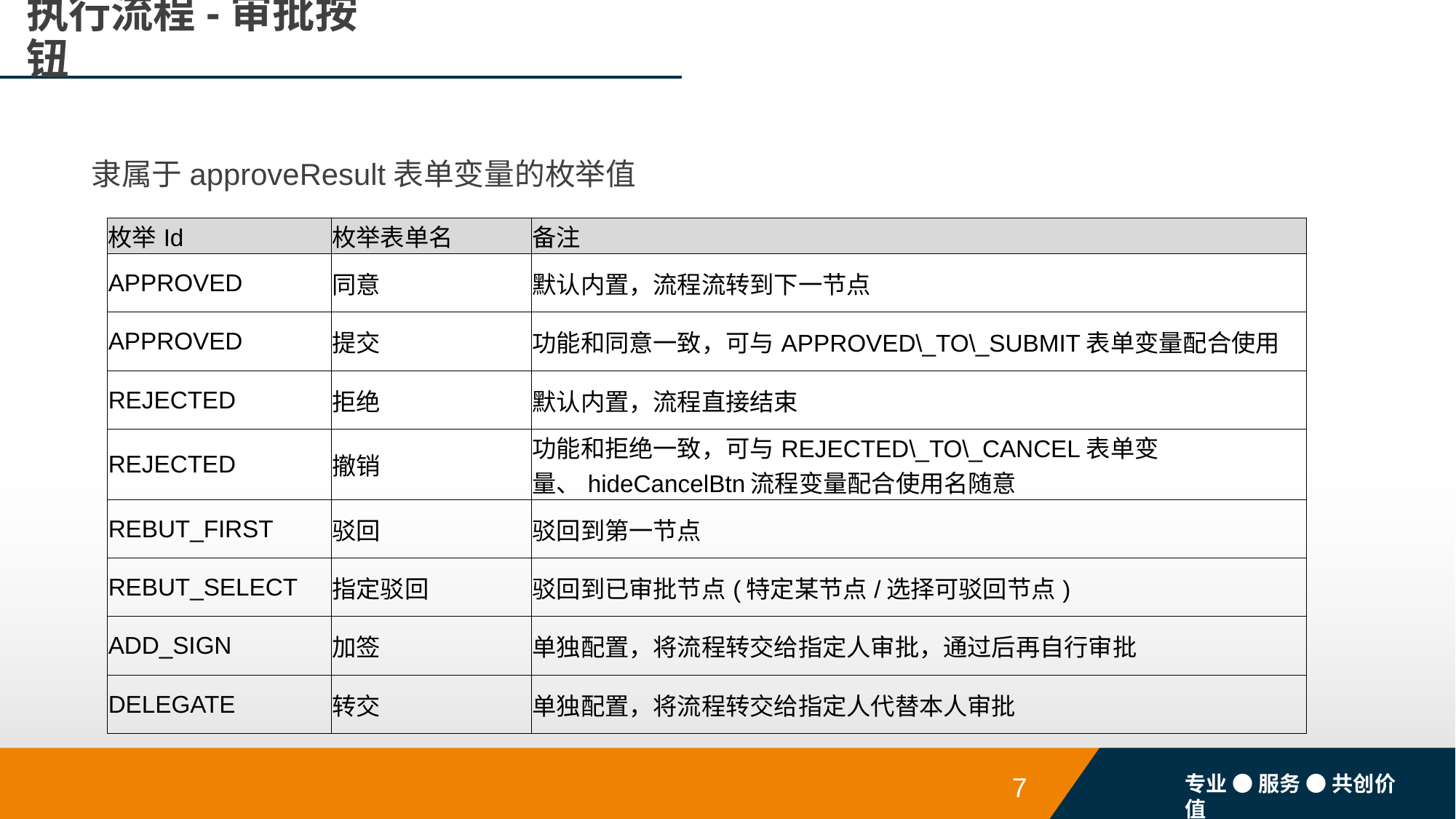

# 执行流程-审批按钮
隶属于approveResult表单变量的枚举值
| 枚举Id | 枚举表单名 | 备注 |
| --- | --- | --- |
| APPROVED | 同意 | 默认内置，流程流转到下一节点 |
| APPROVED | 提交 | 功能和同意一致，可与APPROVED\\_TO\\_SUBMIT表单变量配合使用 |
| REJECTED | 拒绝 | 默认内置，流程直接结束 |
| REJECTED | 撤销 | 功能和拒绝一致，可与REJECTED\\_TO\\_CANCEL表单变量、hideCancelBtn流程变量配合使用名随意 |
| REBUT\_FIRST | 驳回 | 驳回到第一节点 |
| REBUT\_SELECT | 指定驳回 | 驳回到已审批节点(特定某节点/选择可驳回节点) |
| ADD\_SIGN | 加签 | 单独配置，将流程转交给指定人审批，通过后再自行审批 |
| DELEGATE | 转交 | 单独配置，将流程转交给指定人代替本人审批 |